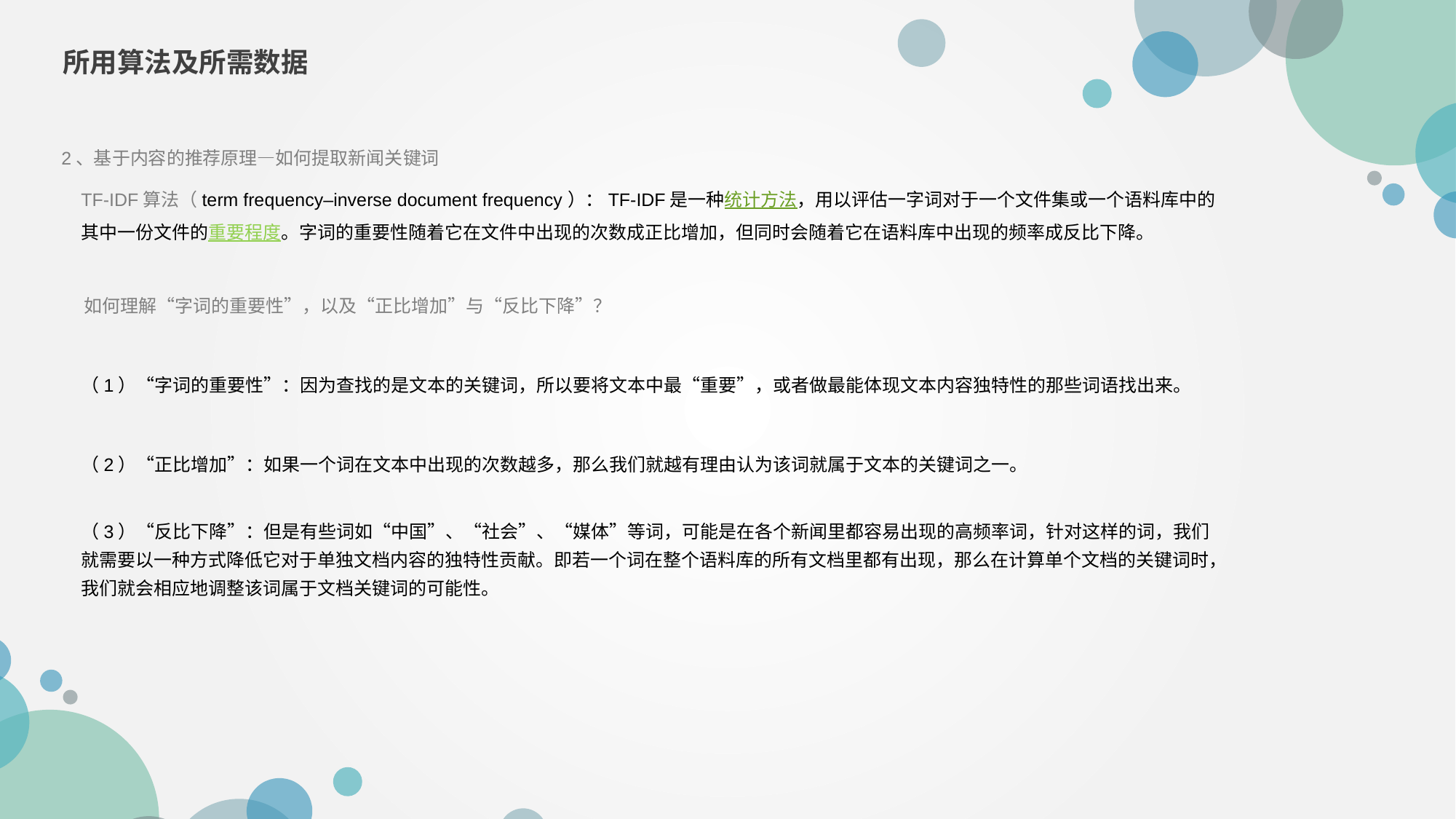

所用算法及所需数据
2、基于内容的推荐原理—如何提取新闻关键词
TF-IDF算法（term frequency–inverse document frequency）：TF-IDF是一种统计方法，用以评估一字词对于一个文件集或一个语料库中的其中一份文件的重要程度。字词的重要性随着它在文件中出现的次数成正比增加，但同时会随着它在语料库中出现的频率成反比下降。
如何理解“字词的重要性”，以及“正比增加”与“反比下降”？
（1）“字词的重要性”：因为查找的是文本的关键词，所以要将文本中最“重要”，或者做最能体现文本内容独特性的那些词语找出来。
（2）“正比增加”：如果一个词在文本中出现的次数越多，那么我们就越有理由认为该词就属于文本的关键词之一。
（3）“反比下降”：但是有些词如“中国”、“社会”、“媒体”等词，可能是在各个新闻里都容易出现的高频率词，针对这样的词，我们就需要以一种方式降低它对于单独文档内容的独特性贡献。即若一个词在整个语料库的所有文档里都有出现，那么在计算单个文档的关键词时，我们就会相应地调整该词属于文档关键词的可能性。